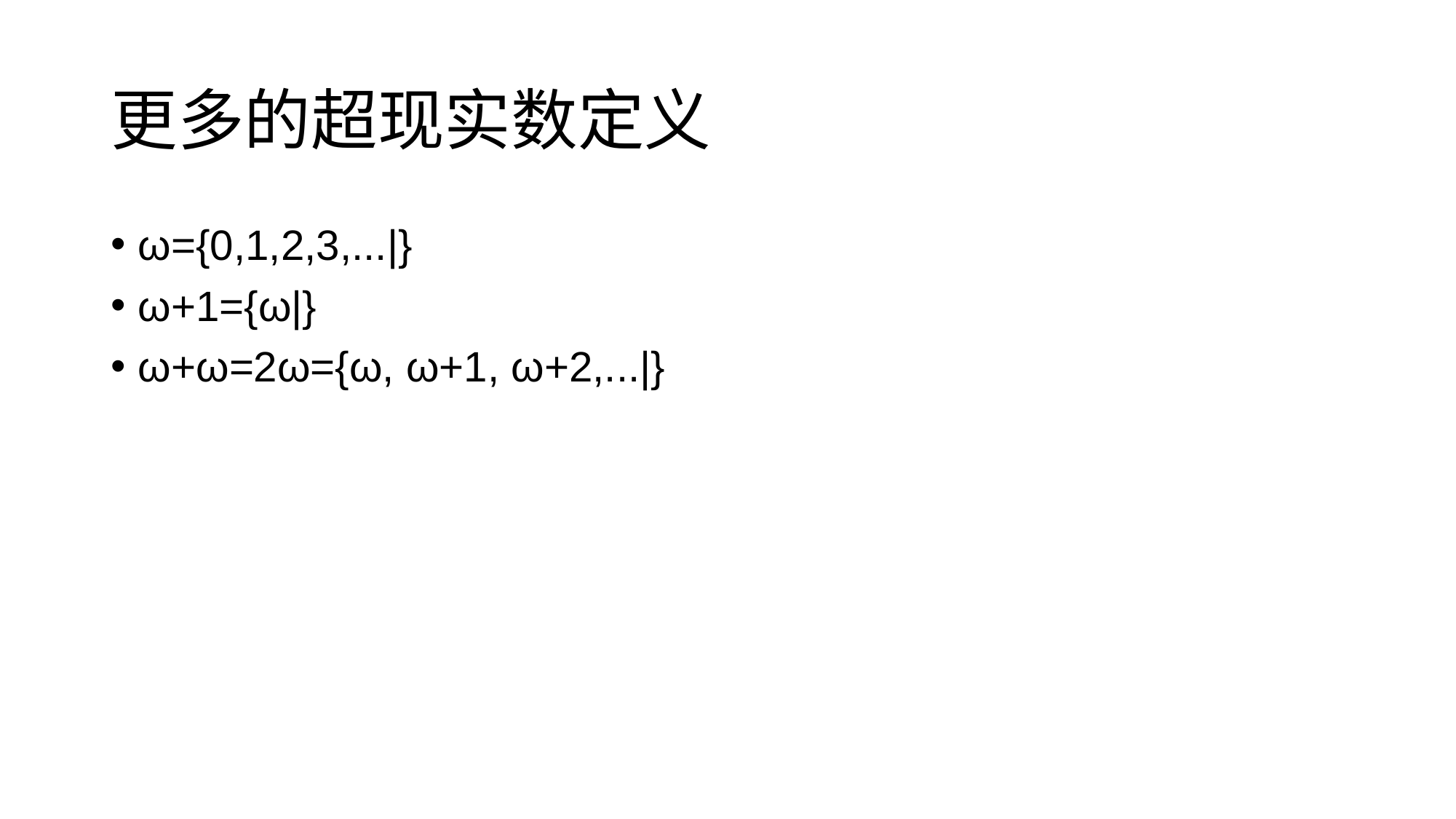

# 更多的超现实数定义
ω={0,1,2,3,...|}
ω+1={ω|}
ω+ω=2ω={ω, ω+1, ω+2,...|}